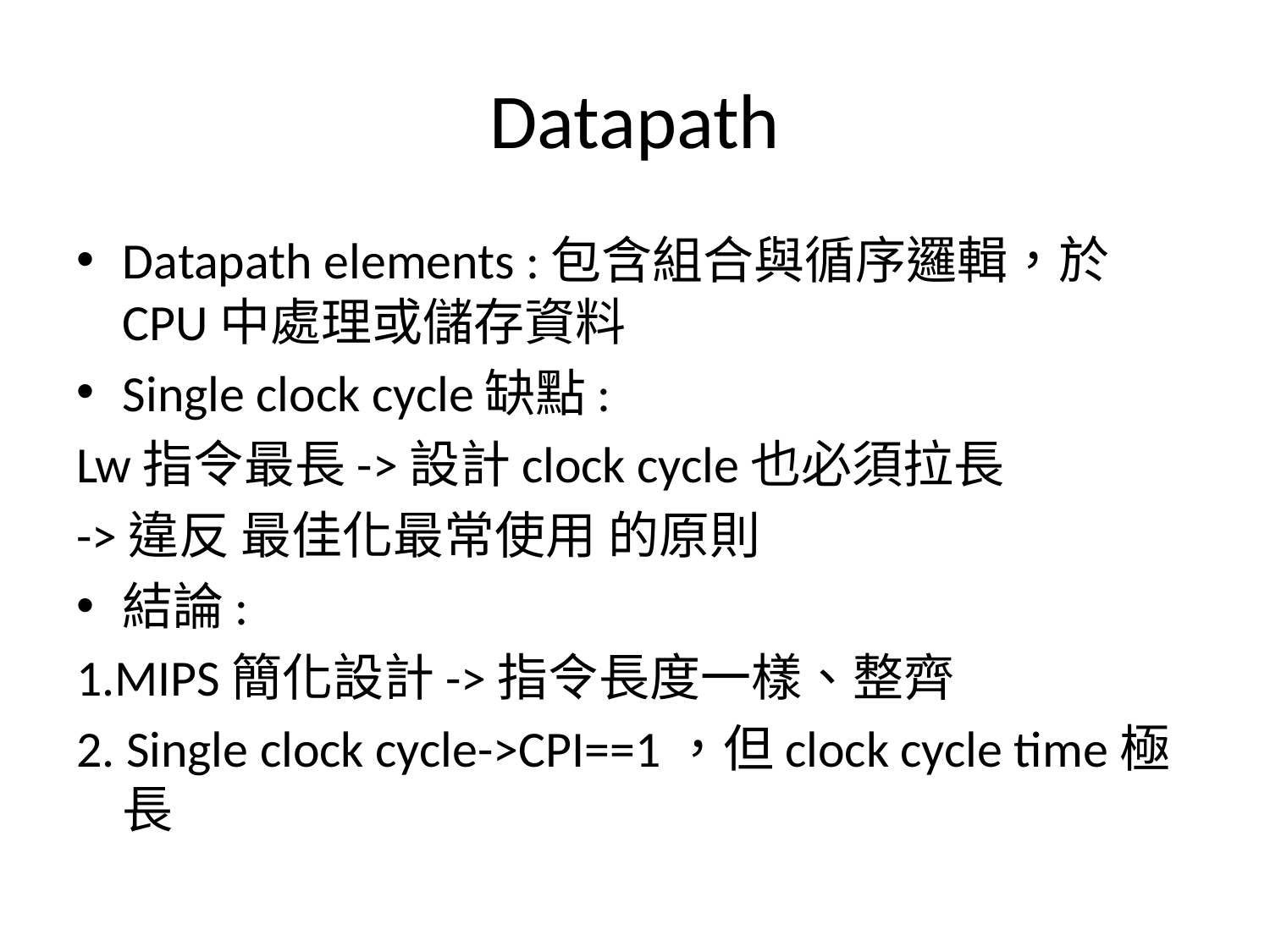

# Datapath
Datapath elements :包含組合與循序邏輯，於CPU中處理或儲存資料
Single clock cycle缺點:
Lw指令最長->設計clock cycle也必須拉長
->違反 最佳化最常使用 的原則
結論:
1.MIPS簡化設計->指令長度一樣、整齊
2. Single clock cycle->CPI==1，但clock cycle time極長